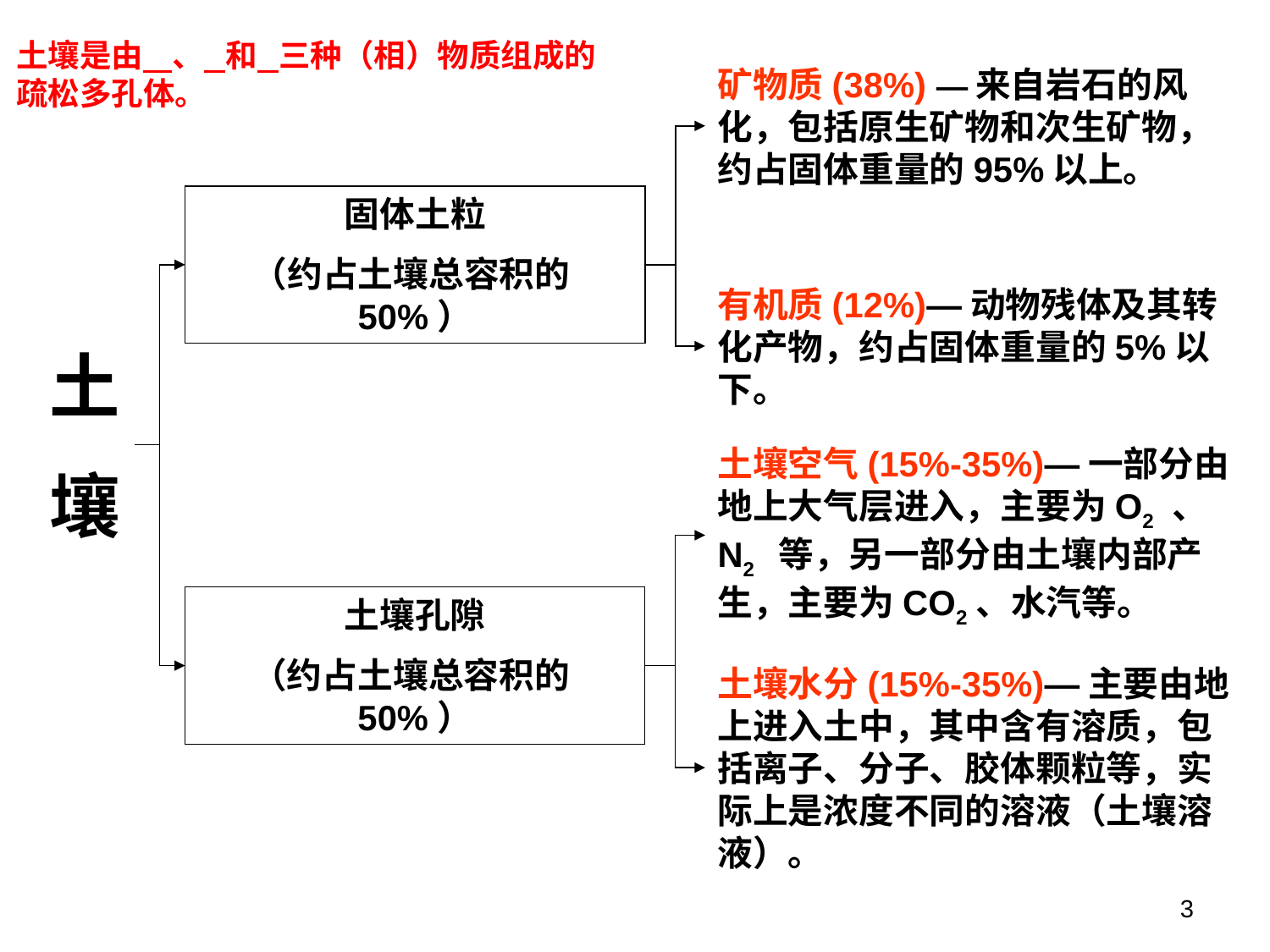

土壤是由    、   和   三种（相）物质组成的疏松多孔体。
矿物质(38%) —来自岩石的风化，包括原生矿物和次生矿物，约占固体重量的95%以上。
固体土粒
（约占土壤总容积的50%）
有机质(12%)—动物残体及其转化产物，约占固体重量的5%以下。
土
壤
土壤空气(15%-35%)—一部分由地上大气层进入，主要为O2 、 N2  等，另一部分由土壤内部产生，主要为CO2、水汽等。
土壤孔隙
（约占土壤总容积的50%）
土壤水分(15%-35%)—主要由地上进入土中，其中含有溶质，包括离子、分子、胶体颗粒等，实际上是浓度不同的溶液（土壤溶液）。
3